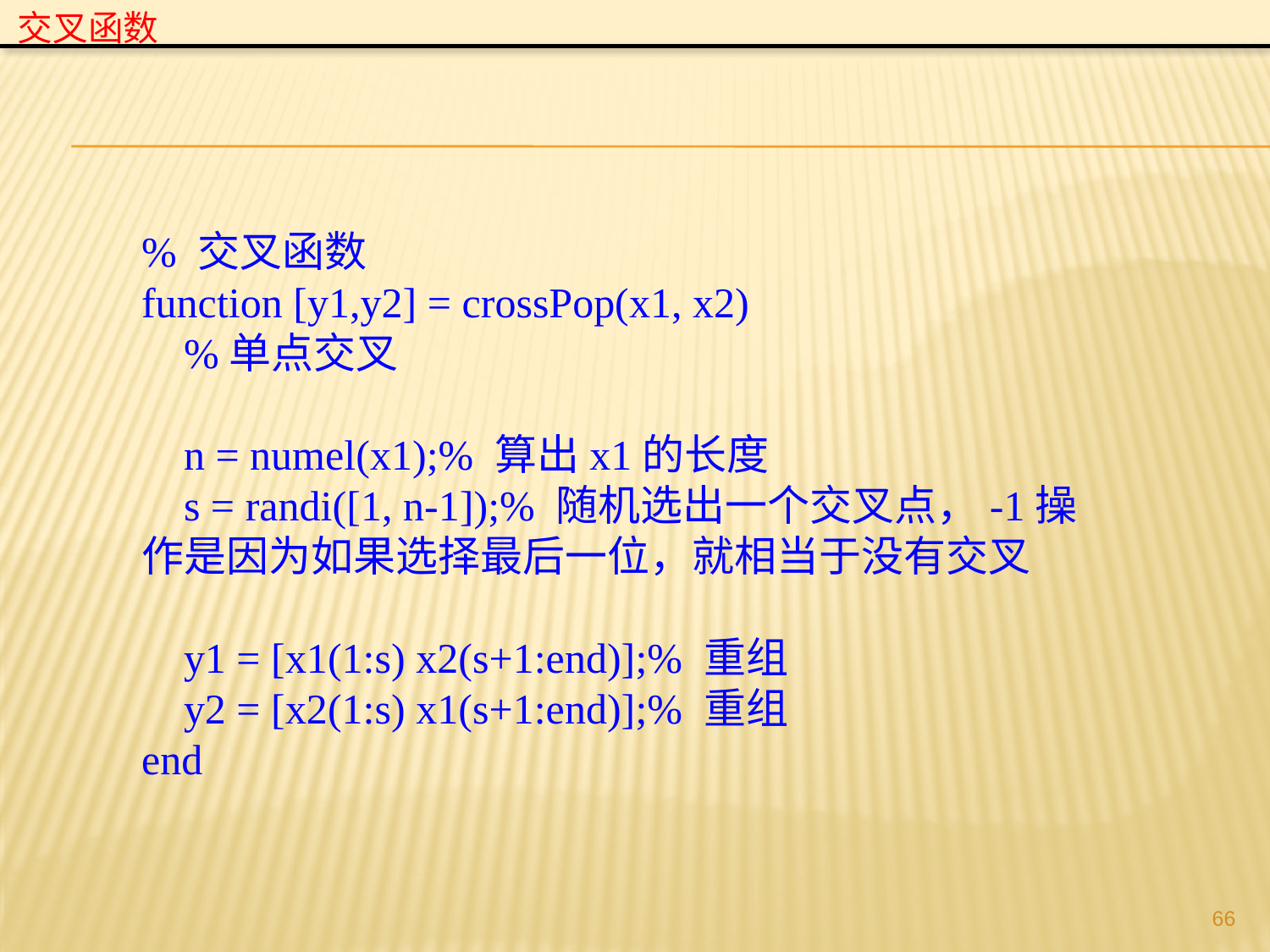

交叉函数

% 交叉函数
function [y1,y2] = crossPop(x1, x2)
    %单点交叉

    n = numel(x1);% 算出x1的长度
    s = randi([1, n-1]);% 随机选出一个交叉点，-1操作是因为如果选择最后一位，就相当于没有交叉

    y1 = [x1(1:s) x2(s+1:end)];% 重组
    y2 = [x2(1:s) x1(s+1:end)];% 重组
end
66